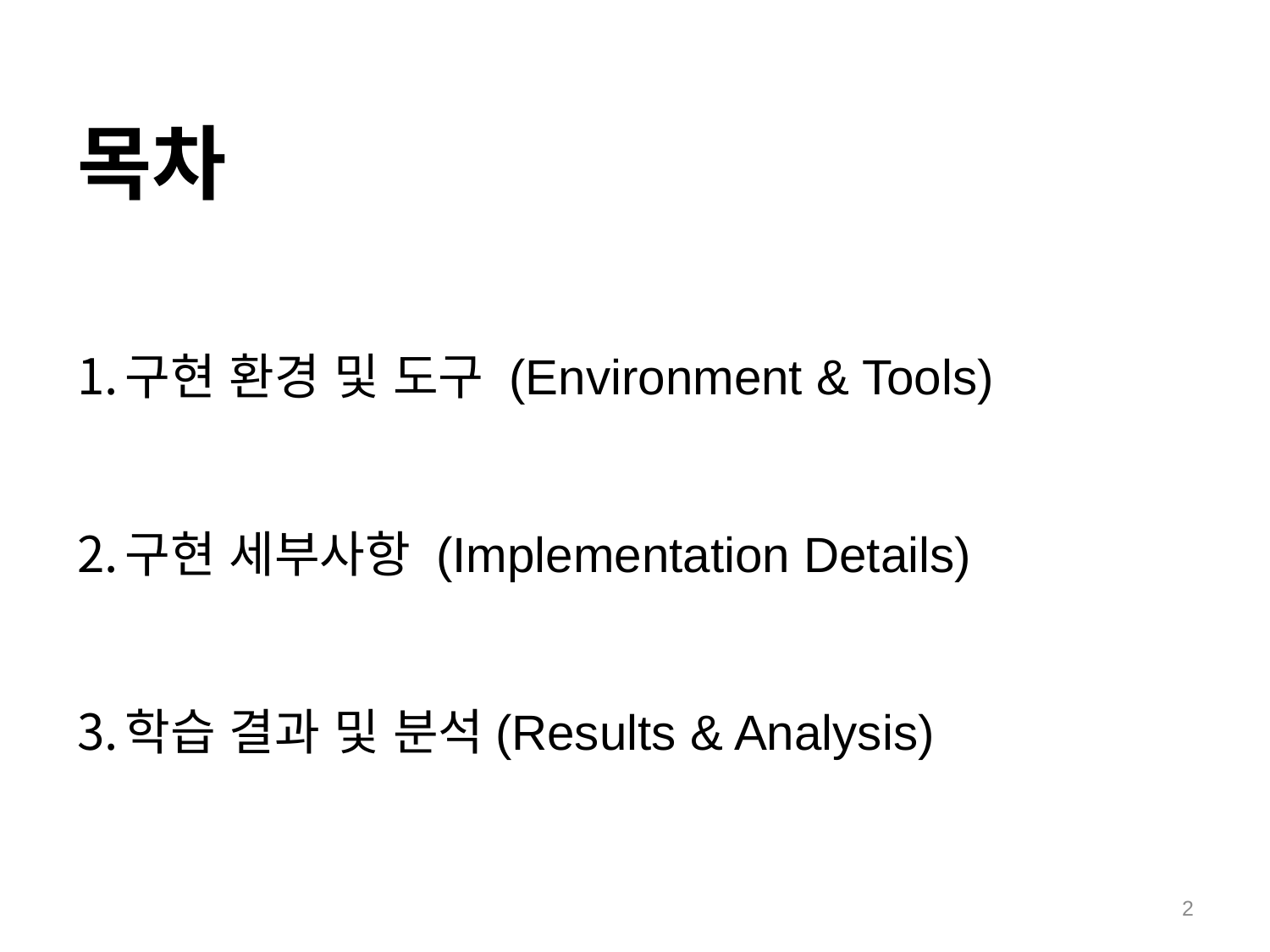

목차

구현 환경 및 도구 (Environment & Tools)

구현 세부사항 (Implementation Details)

학습 결과 및 분석(Results & Analysis)

2